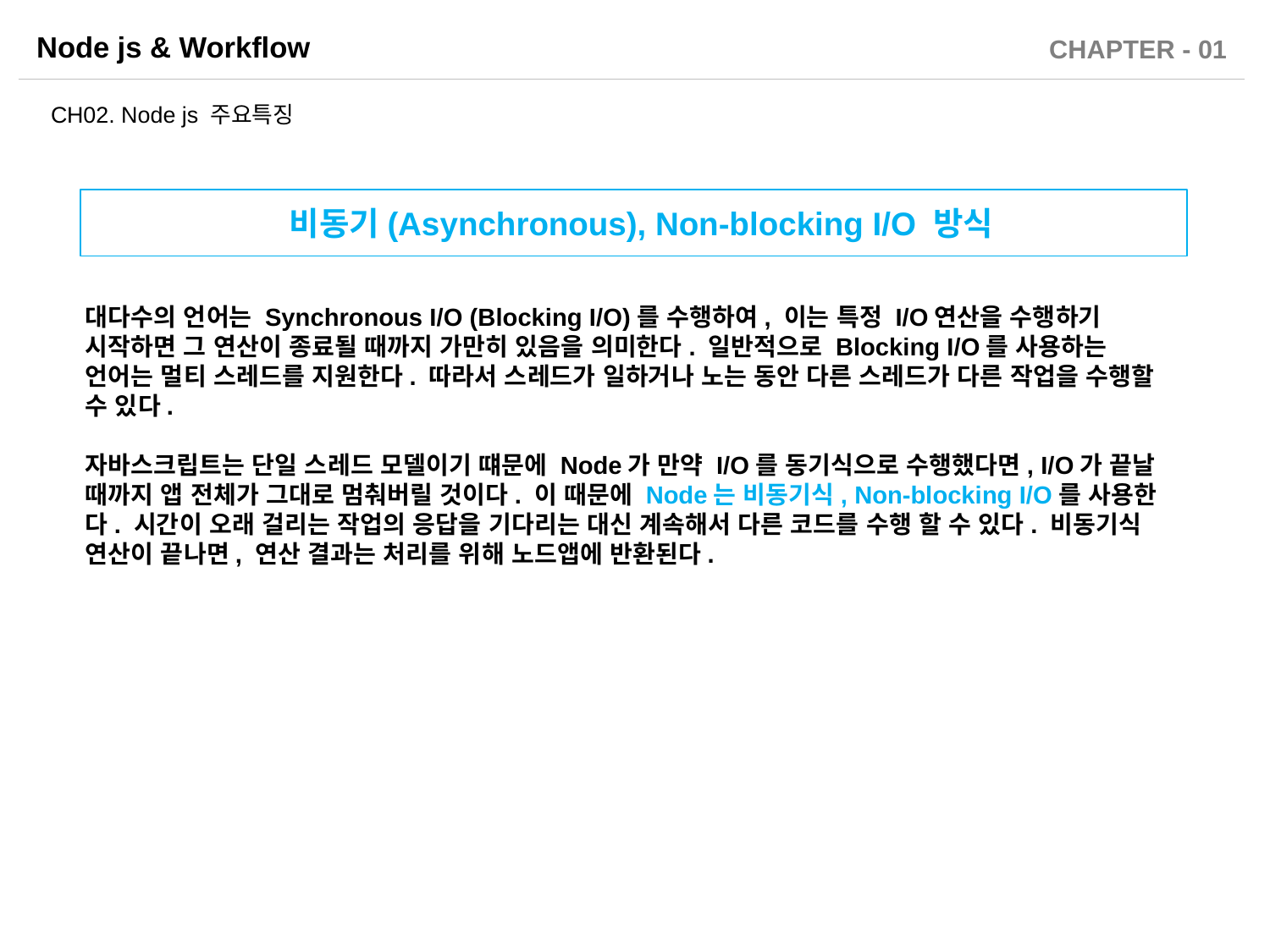

CH02. Node js 주요특징
 비동기(Asynchronous), Non-blocking I/O 방식
대다수의 언어는 Synchronous I/O (Blocking I/O)를 수행하여, 이는 특정 I/O연산을 수행하기 시작하면 그 연산이 종료될 때까지 가만히 있음을 의미한다. 일반적으로 Blocking I/O를 사용하는 언어는 멀티 스레드를 지원한다. 따라서 스레드가 일하거나 노는 동안 다른 스레드가 다른 작업을 수행할 수 있다.
자바스크립트는 단일 스레드 모델이기 떄문에 Node가 만약 I/O를 동기식으로 수행했다면, I/O가 끝날 때까지 앱 전체가 그대로 멈춰버릴 것이다. 이 때문에 Node는 비동기식, Non-blocking I/O를 사용한다. 시간이 오래 걸리는 작업의 응답을 기다리는 대신 계속해서 다른 코드를 수행 할 수 있다. 비동기식 연산이 끝나면, 연산 결과는 처리를 위해 노드앱에 반환된다.